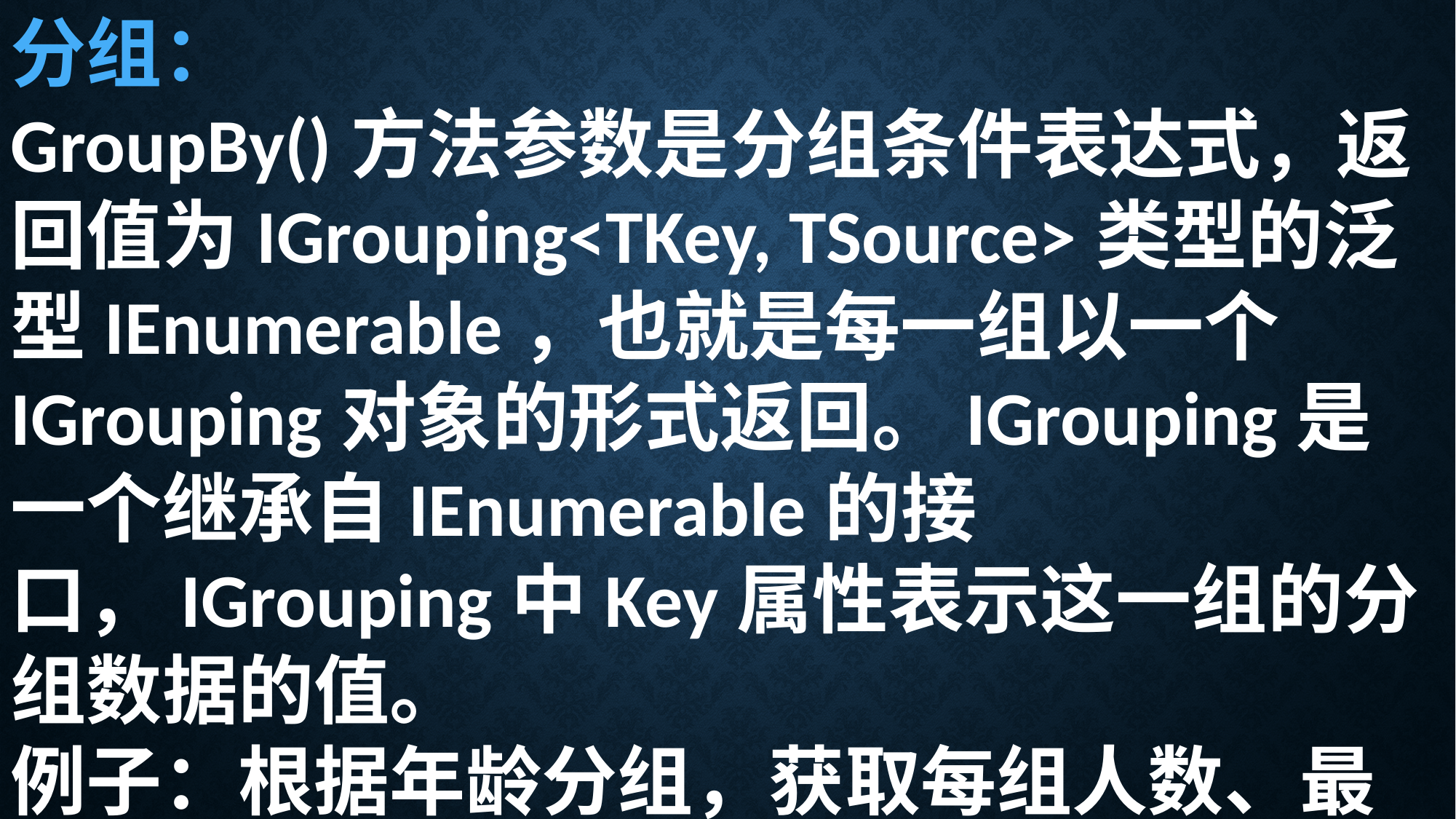

分组：
GroupBy()方法参数是分组条件表达式，返回值为IGrouping<TKey, TSource>类型的泛型IEnumerable，也就是每一组以一个IGrouping对象的形式返回。IGrouping是一个继承自IEnumerable的接口，IGrouping中Key属性表示这一组的分组数据的值。
例子：根据年龄分组，获取每组人数、最高工资、平均工资。用var简化编程。